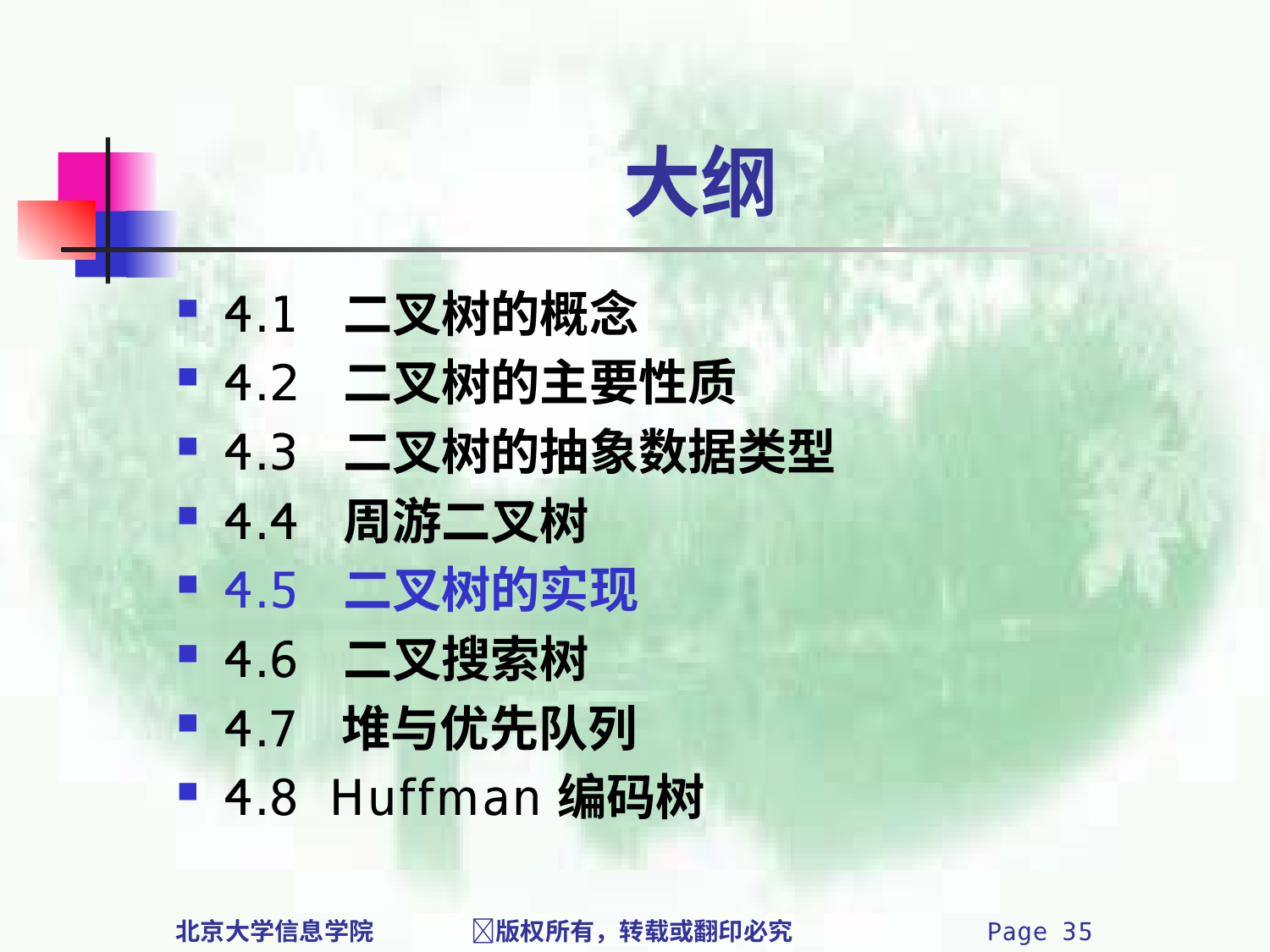

# 大纲
4.1  二叉树的概念
4.2  二叉树的主要性质
4.3  二叉树的抽象数据类型
4.4  周游二叉树
4.5  二叉树的实现
4.6  二叉搜索树
4.7  堆与优先队列
4.8  Huffman编码树
北京大学信息学院                 ©版权所有，转载或翻印必究                                 Page  35